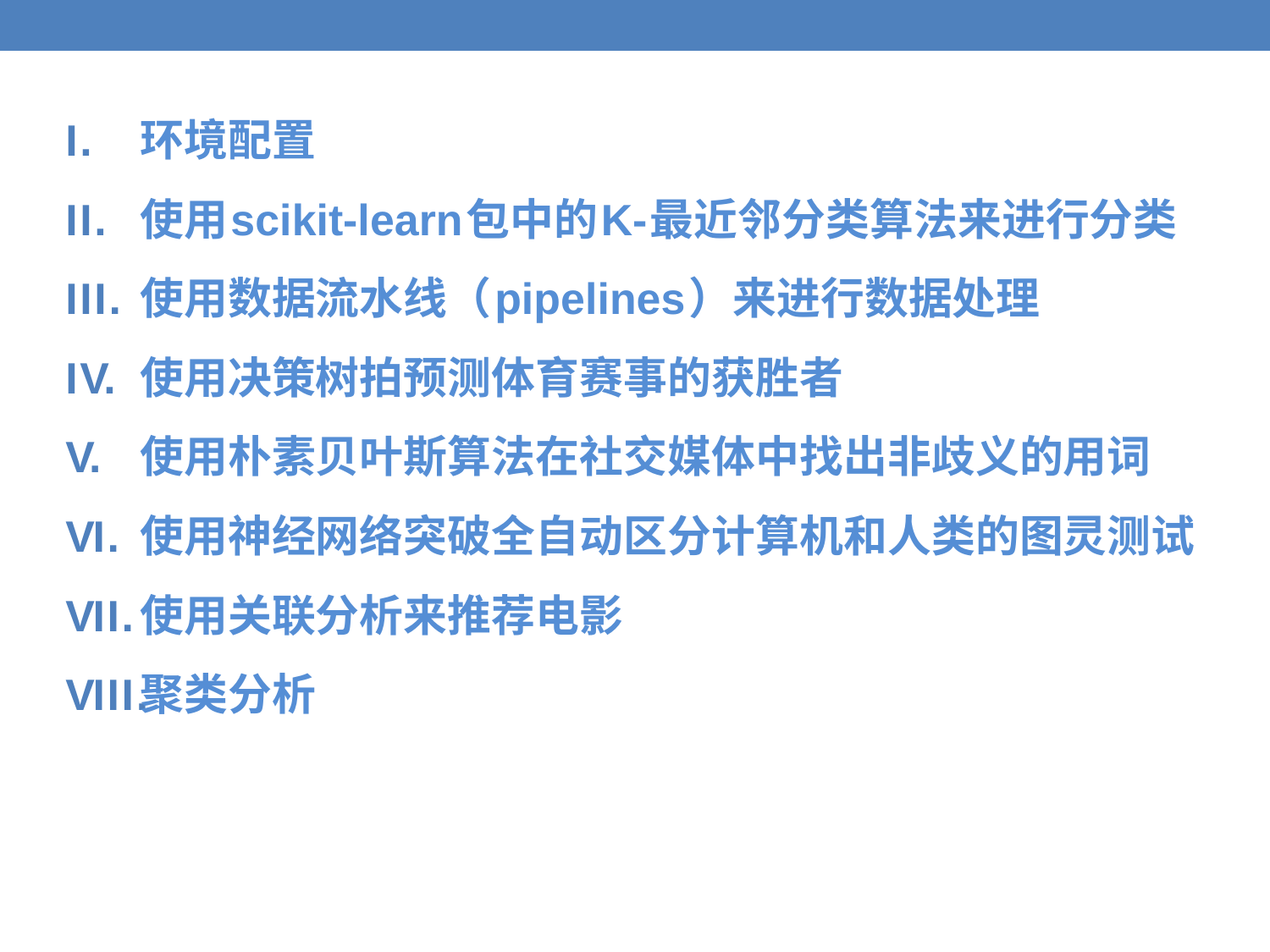

环境配置
使用scikit-learn包中的K-最近邻分类算法来进行分类
使用数据流水线（pipelines）来进行数据处理
使用决策树拍预测体育赛事的获胜者
使用朴素贝叶斯算法在社交媒体中找出非歧义的用词
使用神经网络突破全自动区分计算机和人类的图灵测试
使用关联分析来推荐电影
聚类分析